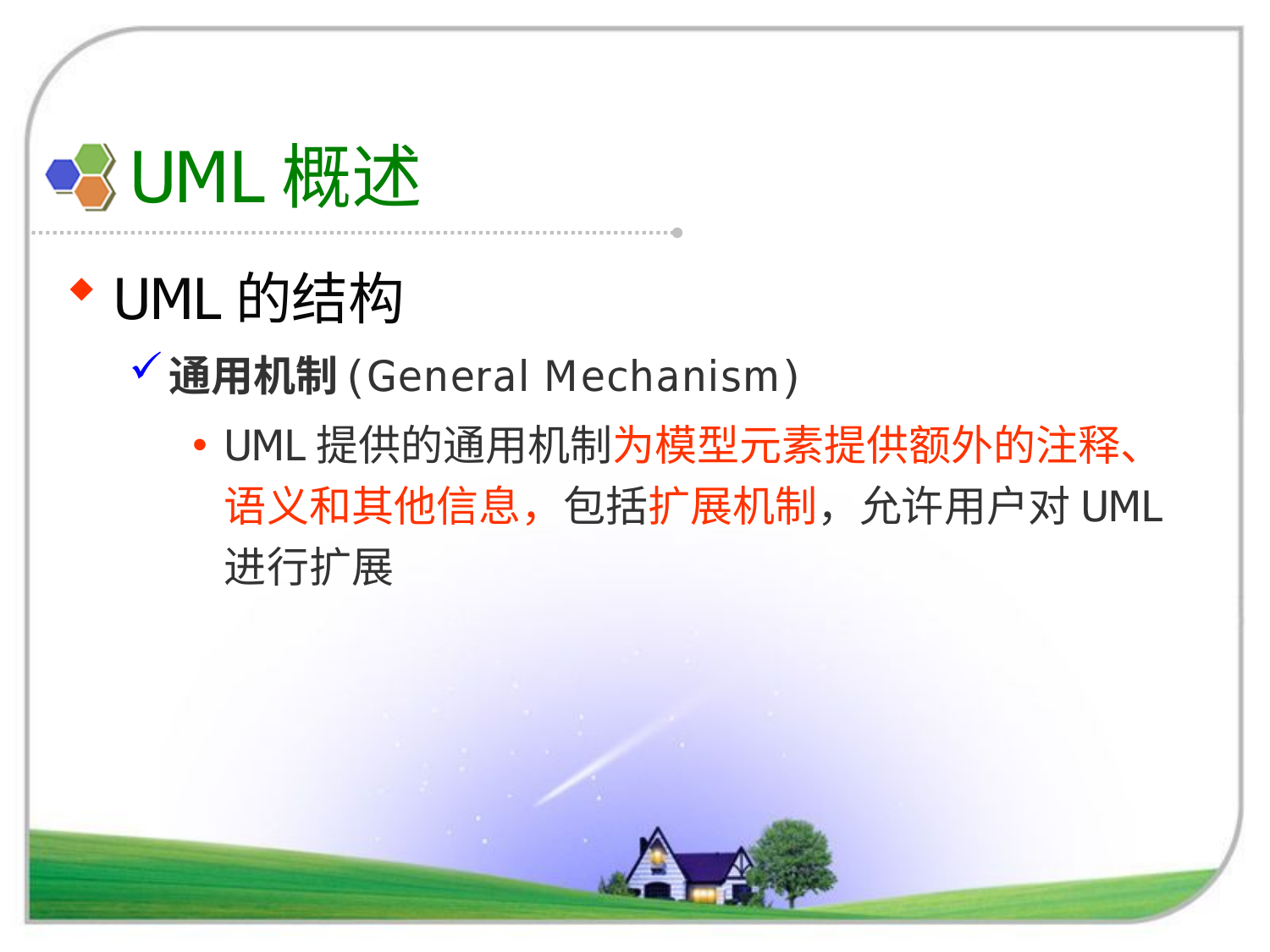

# UML概述
UML的结构
通用机制(General Mechanism)
UML提供的通用机制为模型元素提供额外的注释、语义和其他信息，包括扩展机制，允许用户对UML进行扩展